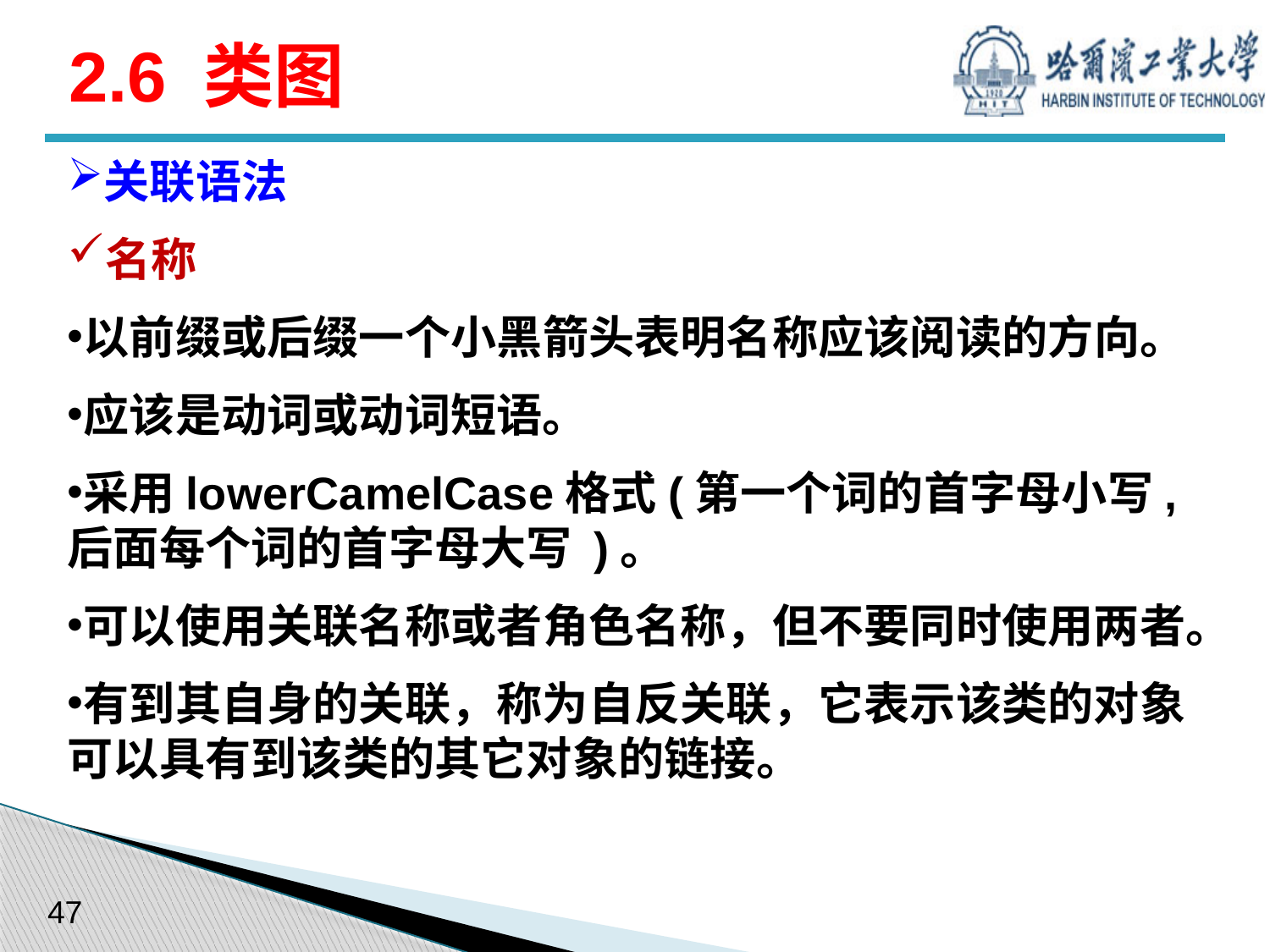

# 2.6 类图
关联语法
名称
以前缀或后缀一个小黑箭头表明名称应该阅读的方向。
应该是动词或动词短语。
采用lowerCamelCase格式(第一个词的首字母小写, 后面每个词的首字母大写 )。
可以使用关联名称或者角色名称，但不要同时使用两者。
有到其自身的关联，称为自反关联，它表示该类的对象可以具有到该类的其它对象的链接。